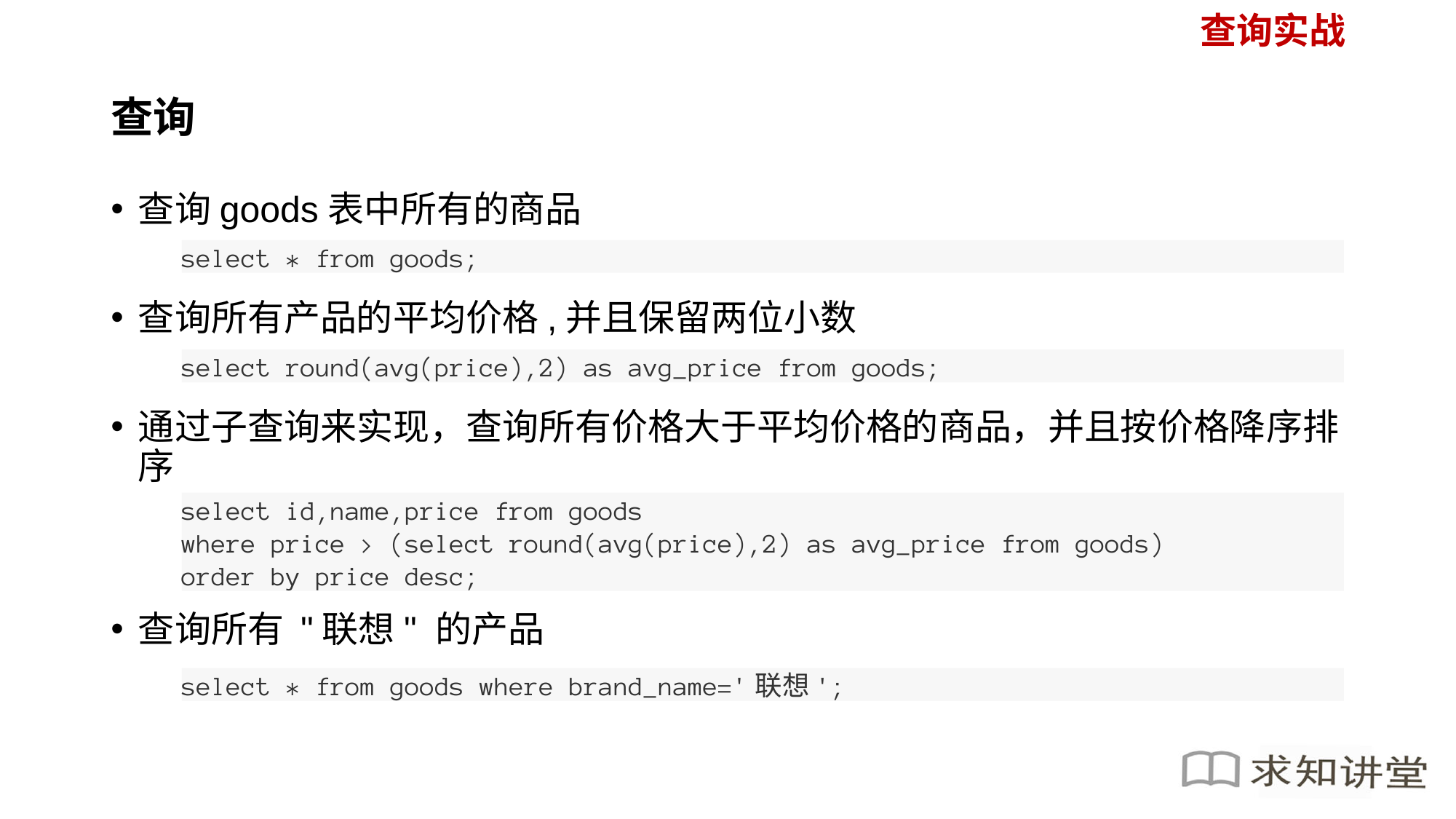

查询实战
# 查询
查询goods表中所有的商品

查询所有产品的平均价格,并且保留两位小数

通过子查询来实现，查询所有价格大于平均价格的商品，并且按价格降序排序

查询所有 "联想" 的产品
select * from goods;
select round(avg(price),2) as avg_price from goods;
select id,name,price from goods
where price > (select round(avg(price),2) as avg_price from goods)
order by price desc;
select * from goods where brand_name='联想';